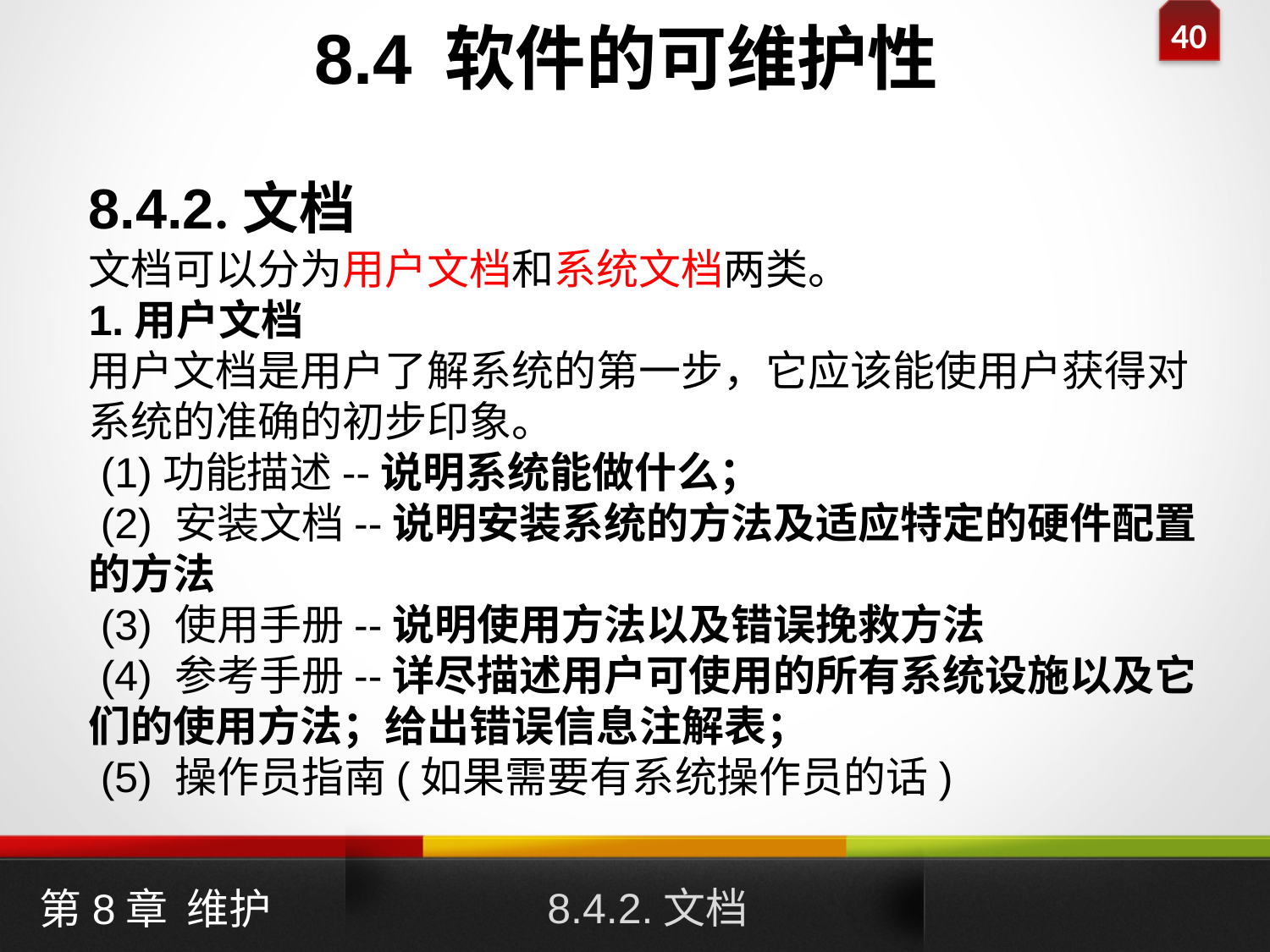

8.4 软件的可维护性
8.4.2.文档

文档可以分为用户文档和系统文档两类。
1.用户文档
用户文档是用户了解系统的第一步，它应该能使用户获得对系统的准确的初步印象。
 (1)功能描述--说明系统能做什么；
 (2) 安装文档--说明安装系统的方法及适应特定的硬件配置的方法
 (3) 使用手册--说明使用方法以及错误挽救方法
 (4) 参考手册--详尽描述用户可使用的所有系统设施以及它们的使用方法；给出错误信息注解表；
 (5) 操作员指南(如果需要有系统操作员的话)
8.4.2.文档